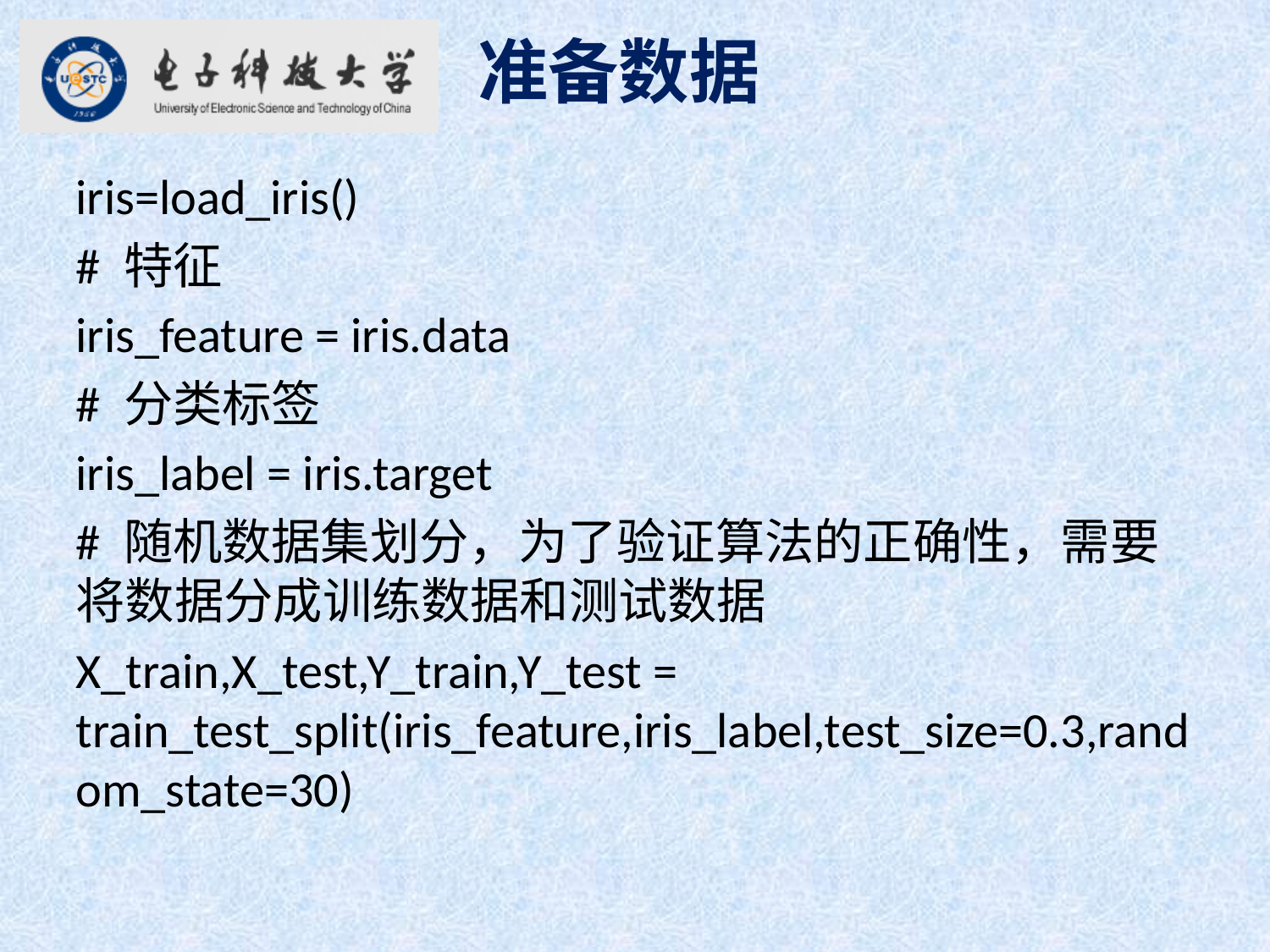

准备数据
iris=load_iris()
# 特征
iris_feature = iris.data
# 分类标签
iris_label = iris.target
# 随机数据集划分，为了验证算法的正确性，需要将数据分成训练数据和测试数据
X_train,X_test,Y_train,Y_test = train_test_split(iris_feature,iris_label,test_size=0.3,random_state=30)